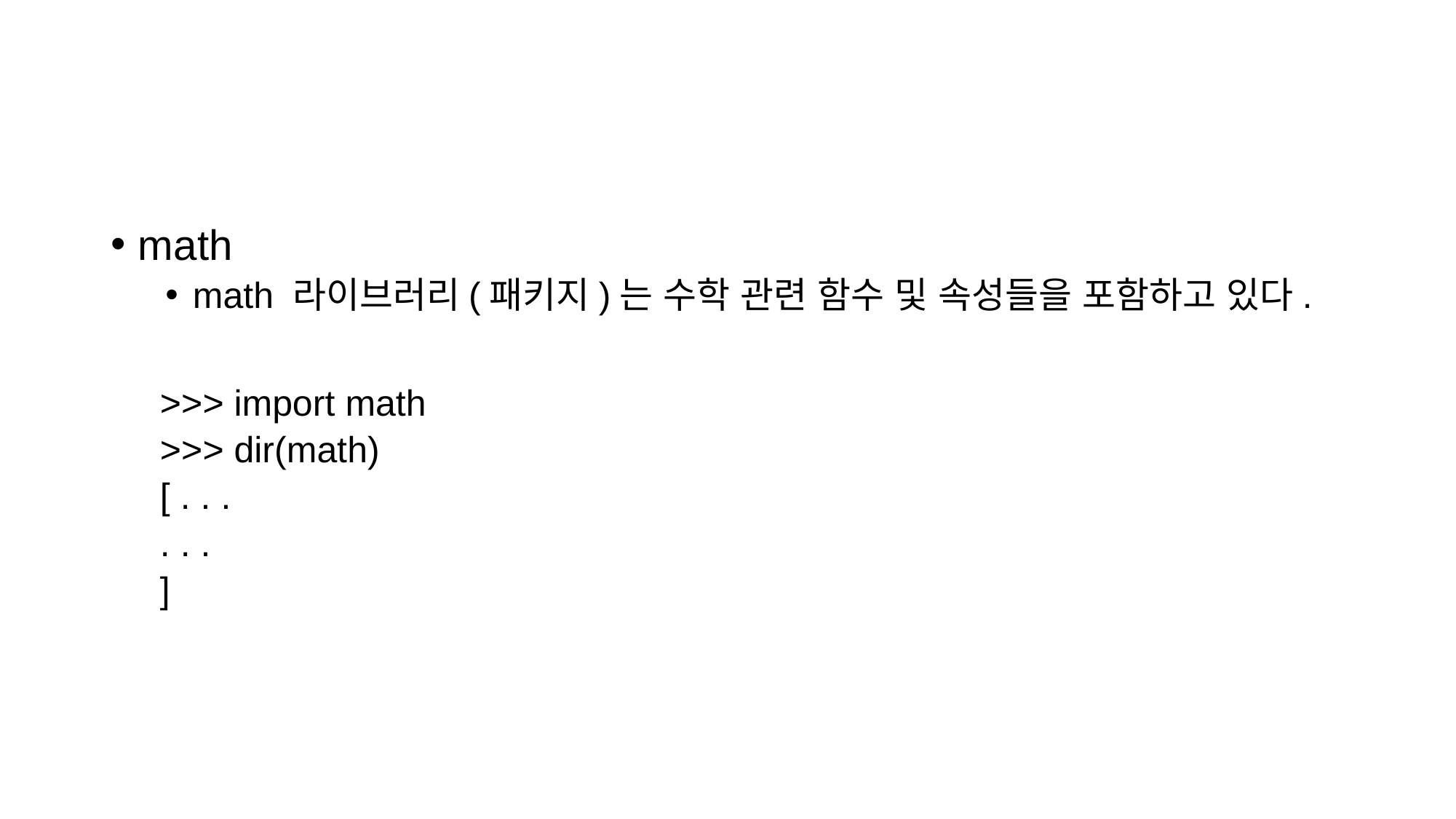

#
math
math 라이브러리(패키지)는 수학 관련 함수 및 속성들을 포함하고 있다.

>>> import math
>>> dir(math)
[ . . .
. . .
]